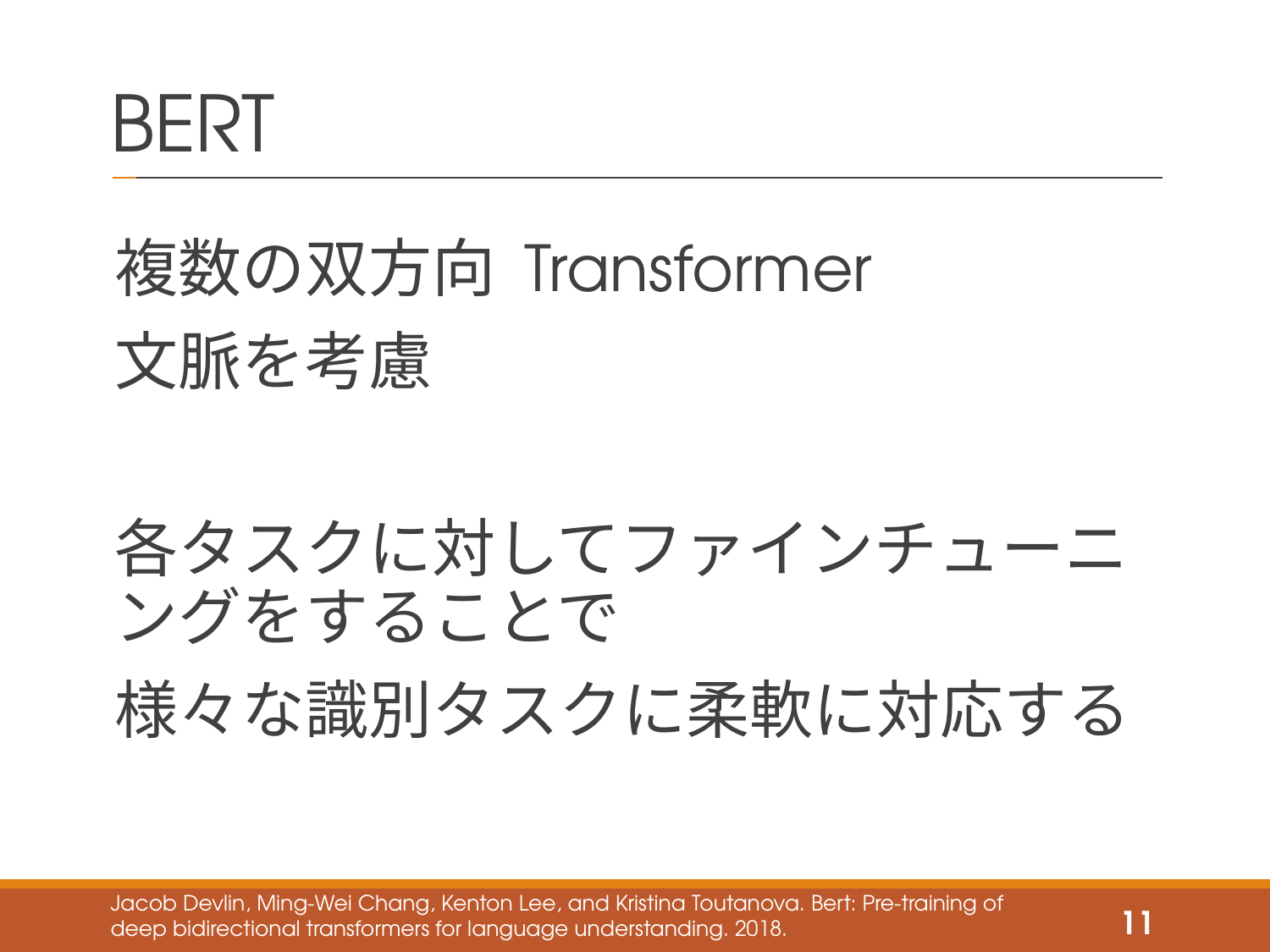

# BERT
複数の双方向 Transformer
文脈を考慮

各タスクに対してファインチューニングをすることで
様々な識別タスクに柔軟に対応する
Jacob Devlin, Ming-Wei Chang, Kenton Lee, and Kristina Toutanova. Bert: Pre-training of deep bidirectional transformers for language understanding. 2018.
11